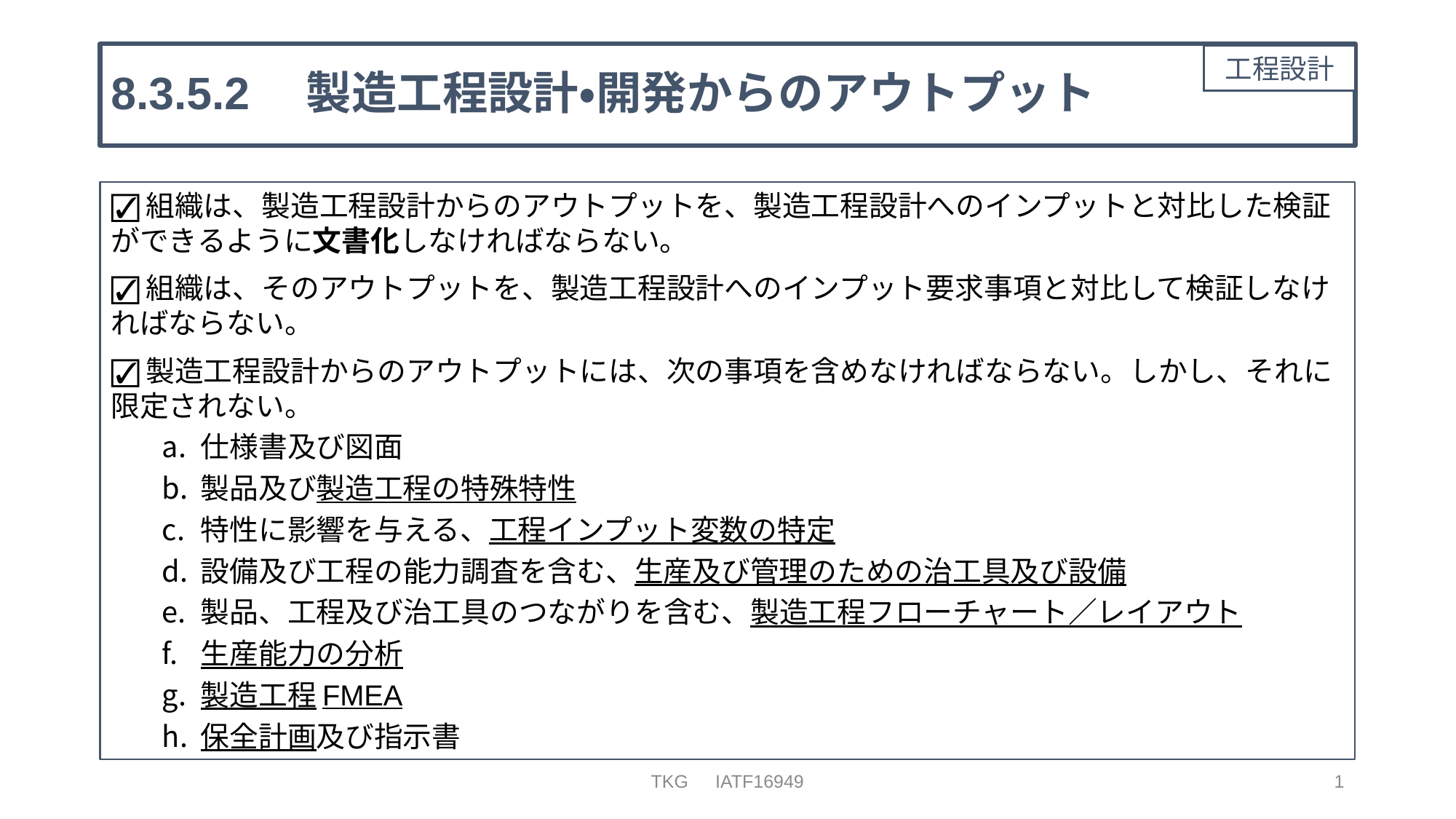

# 8.3.5.2　製造工程設計・開発からのアウトプット
工程設計
☑組織は、製造工程設計からのアウトプットを、製造工程設計へのインプットと対比した検証ができるように文書化しなければならない。
☑組織は、そのアウトプットを、製造工程設計へのインプット要求事項と対比して検証しなければならない。
☑製造工程設計からのアウトプットには、次の事項を含めなければならない。しかし、それに限定されない。
仕様書及び図面
製品及び製造工程の特殊特性
特性に影響を与える、工程インプット変数の特定
設備及び工程の能力調査を含む、生産及び管理のための治工具及び設備
製品、工程及び治工具のつながりを含む、製造工程フローチャート／レイアウト
生産能力の分析
製造工程FMEA
保全計画及び指示書

TKG　IATF16949
1